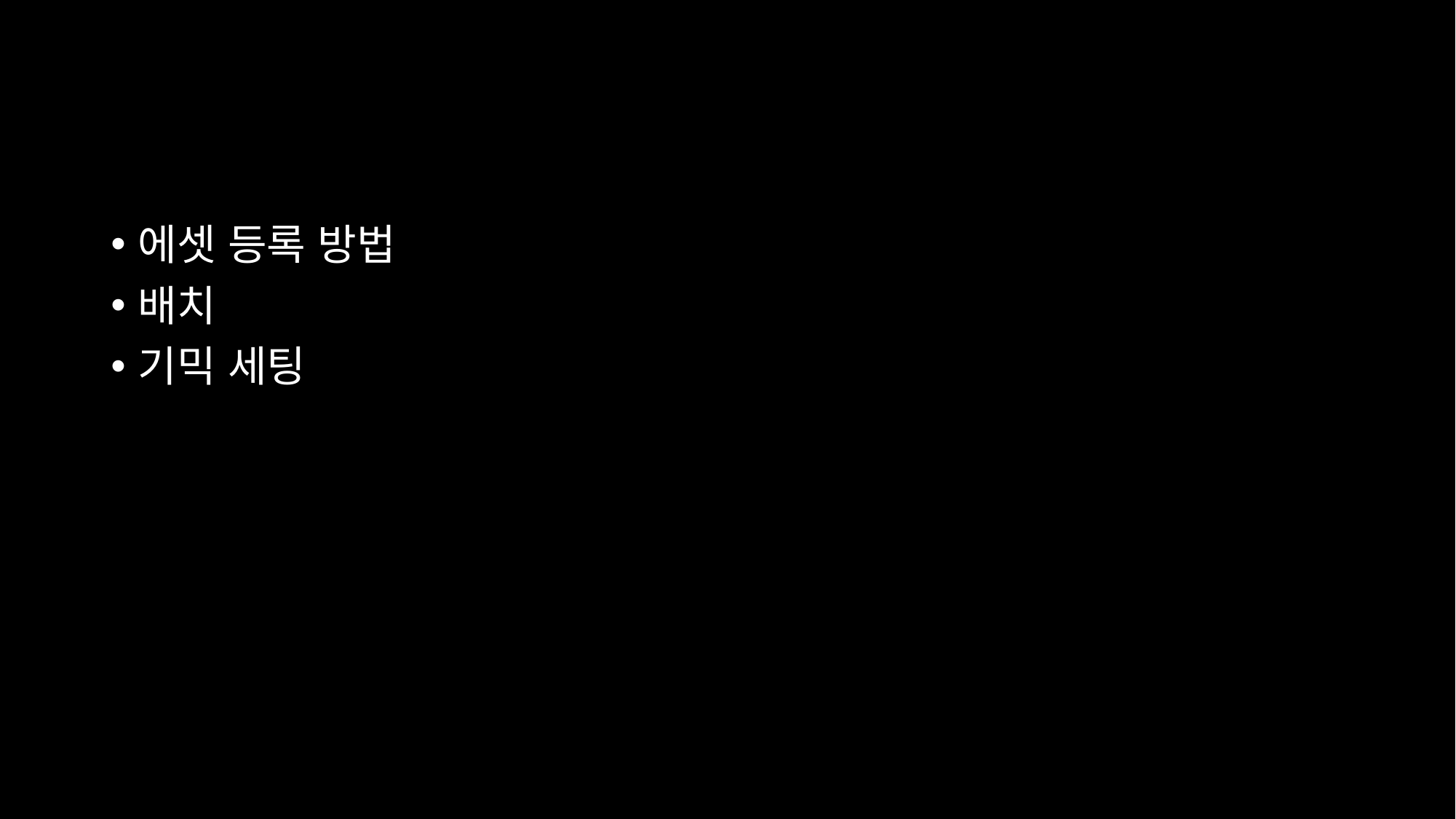

#
에셋 등록 방법
배치
기믹 세팅